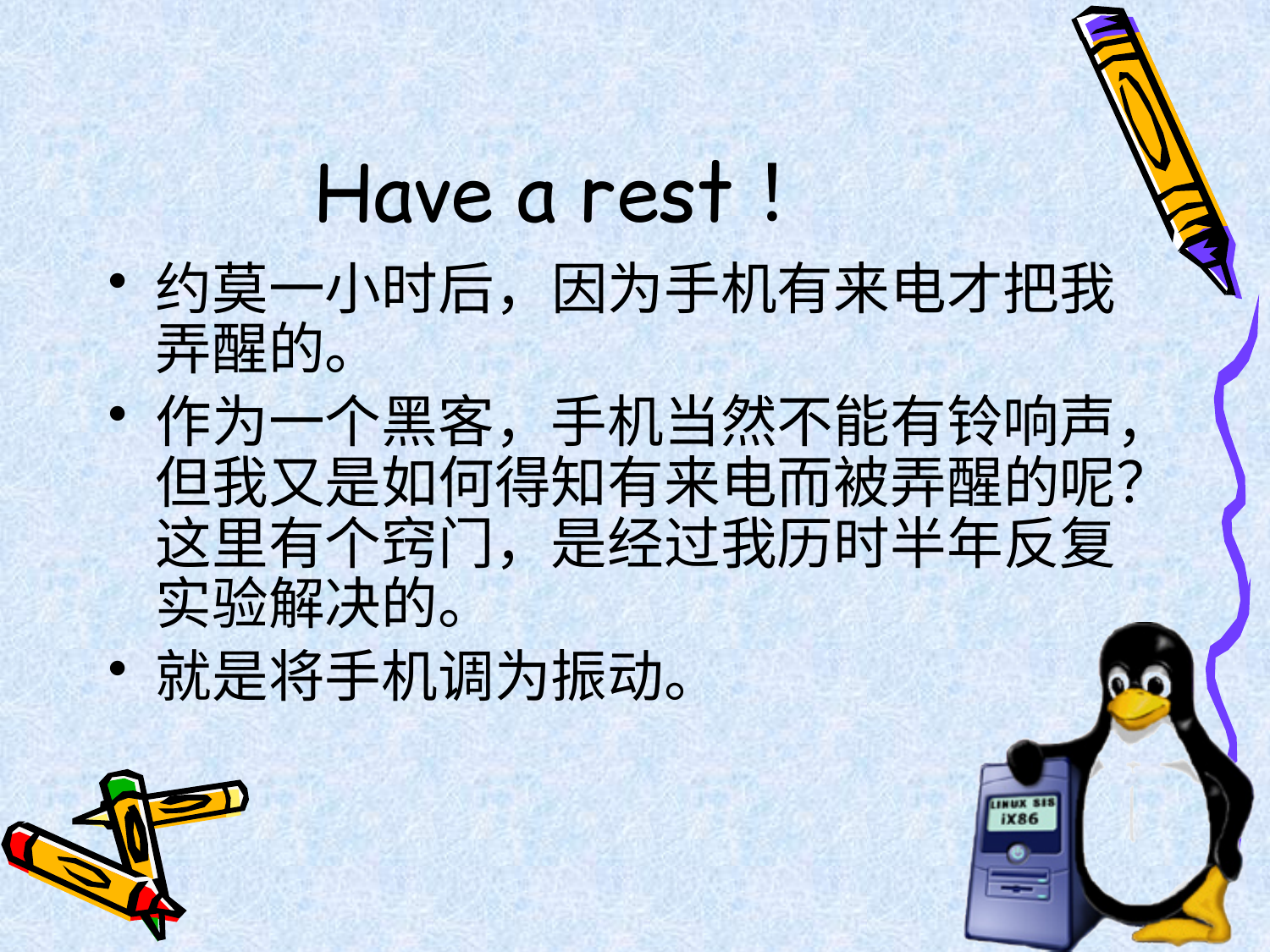

# Have a rest！
约莫一小时后，因为手机有来电才把我弄醒的。
作为一个黑客，手机当然不能有铃响声，但我又是如何得知有来电而被弄醒的呢？这里有个窍门，是经过我历时半年反复实验解决的。
就是将手机调为振动。